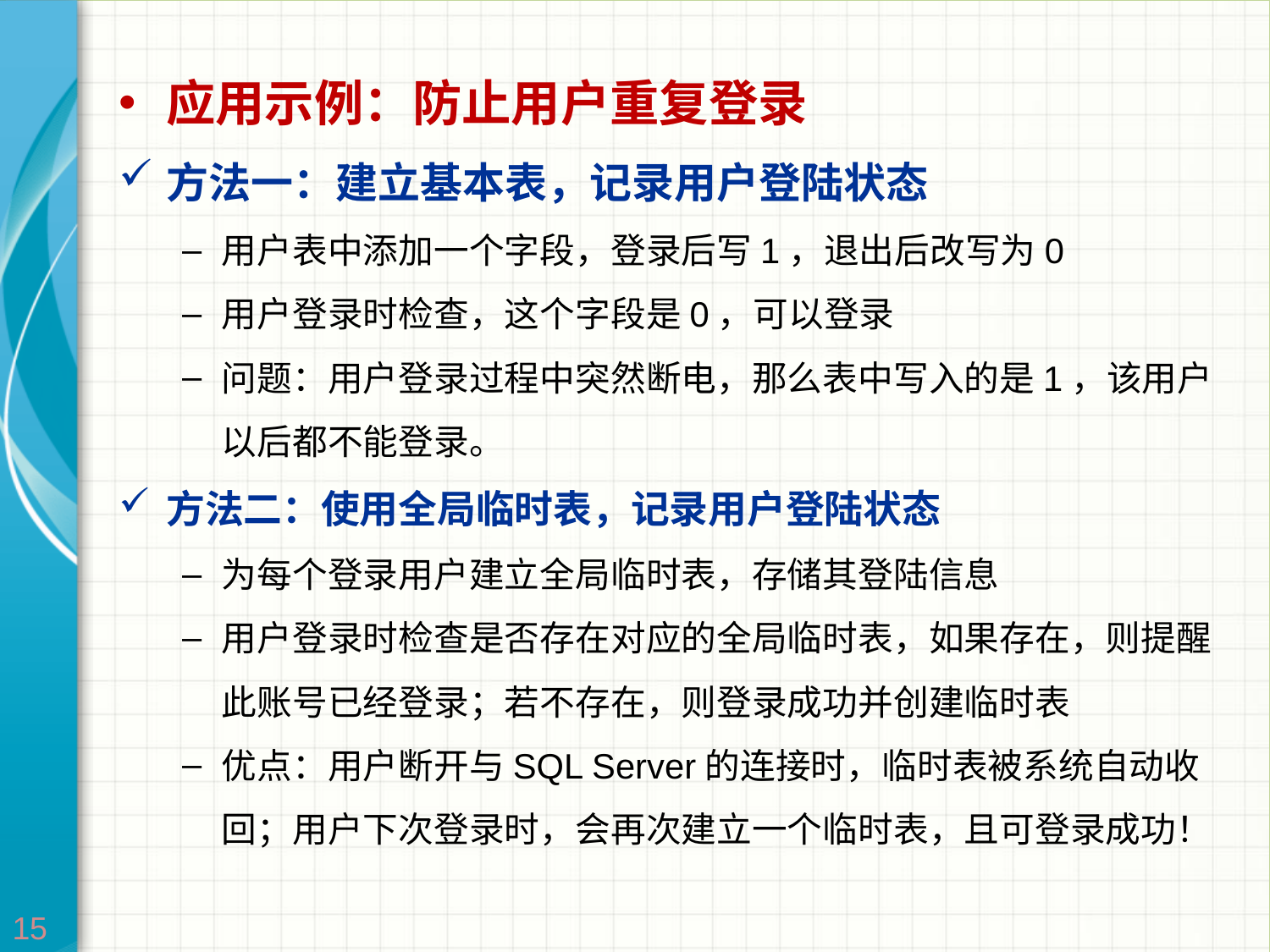

应用示例：防止用户重复登录
方法一：建立基本表，记录用户登陆状态
用户表中添加一个字段，登录后写1，退出后改写为0
用户登录时检查，这个字段是0，可以登录
问题：用户登录过程中突然断电，那么表中写入的是1，该用户以后都不能登录。
方法二：使用全局临时表，记录用户登陆状态
为每个登录用户建立全局临时表，存储其登陆信息
用户登录时检查是否存在对应的全局临时表，如果存在，则提醒此账号已经登录；若不存在，则登录成功并创建临时表
优点：用户断开与SQL Server的连接时，临时表被系统自动收回；用户下次登录时，会再次建立一个临时表，且可登录成功！
15